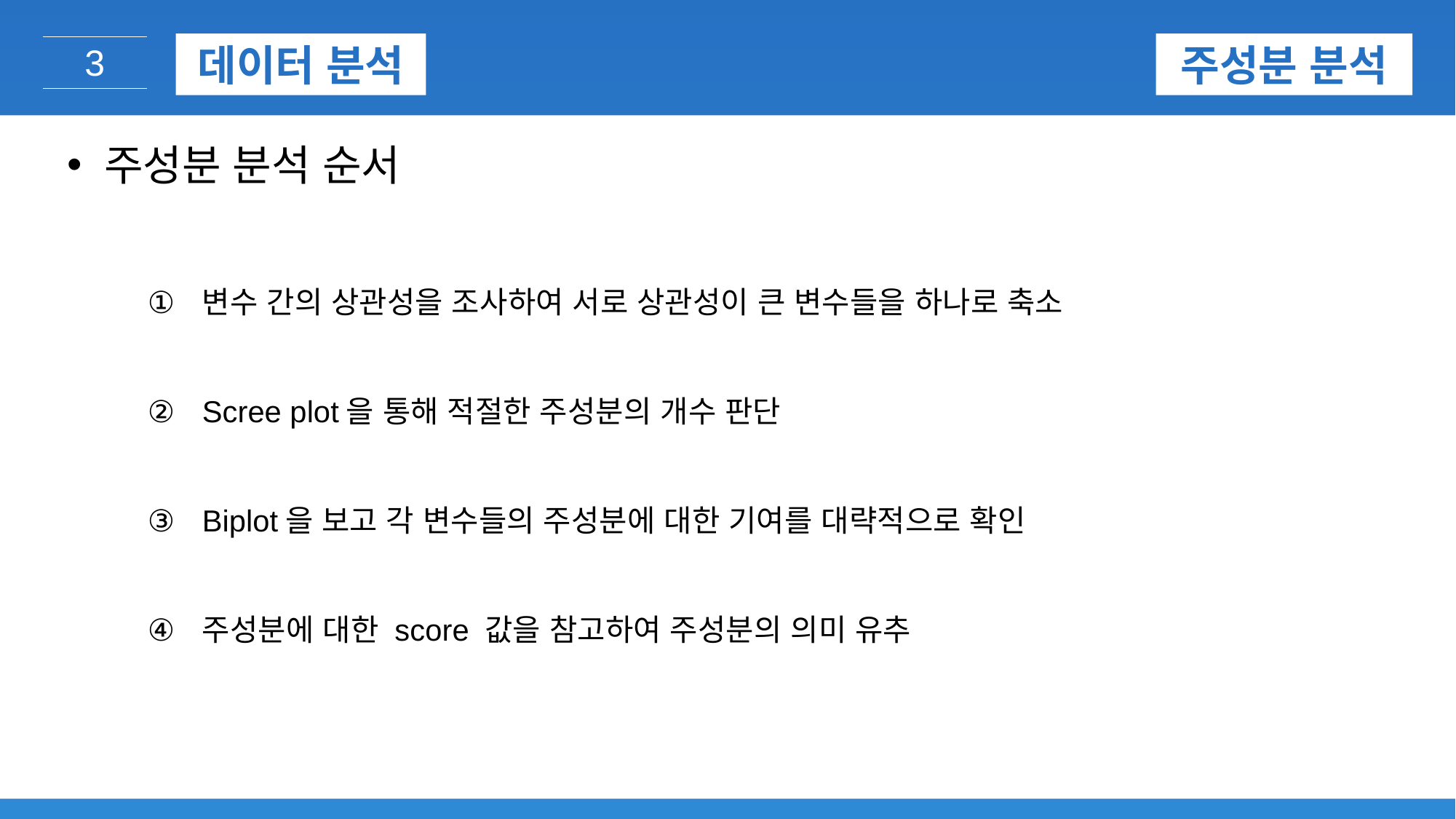

데이터 분석
주성분 분석
3
수치 범위가 다른 데이터의 정규화 여부 결정
 주성분 분석 순서
변수 간의 상관성을 조사하여 서로 상관성이 큰 변수들을 하나로 축소

Scree plot을 통해 적절한 주성분의 개수 판단

Biplot을 보고 각 변수들의 주성분에 대한 기여를 대략적으로 확인

주성분에 대한 score 값을 참고하여 주성분의 의미 유추